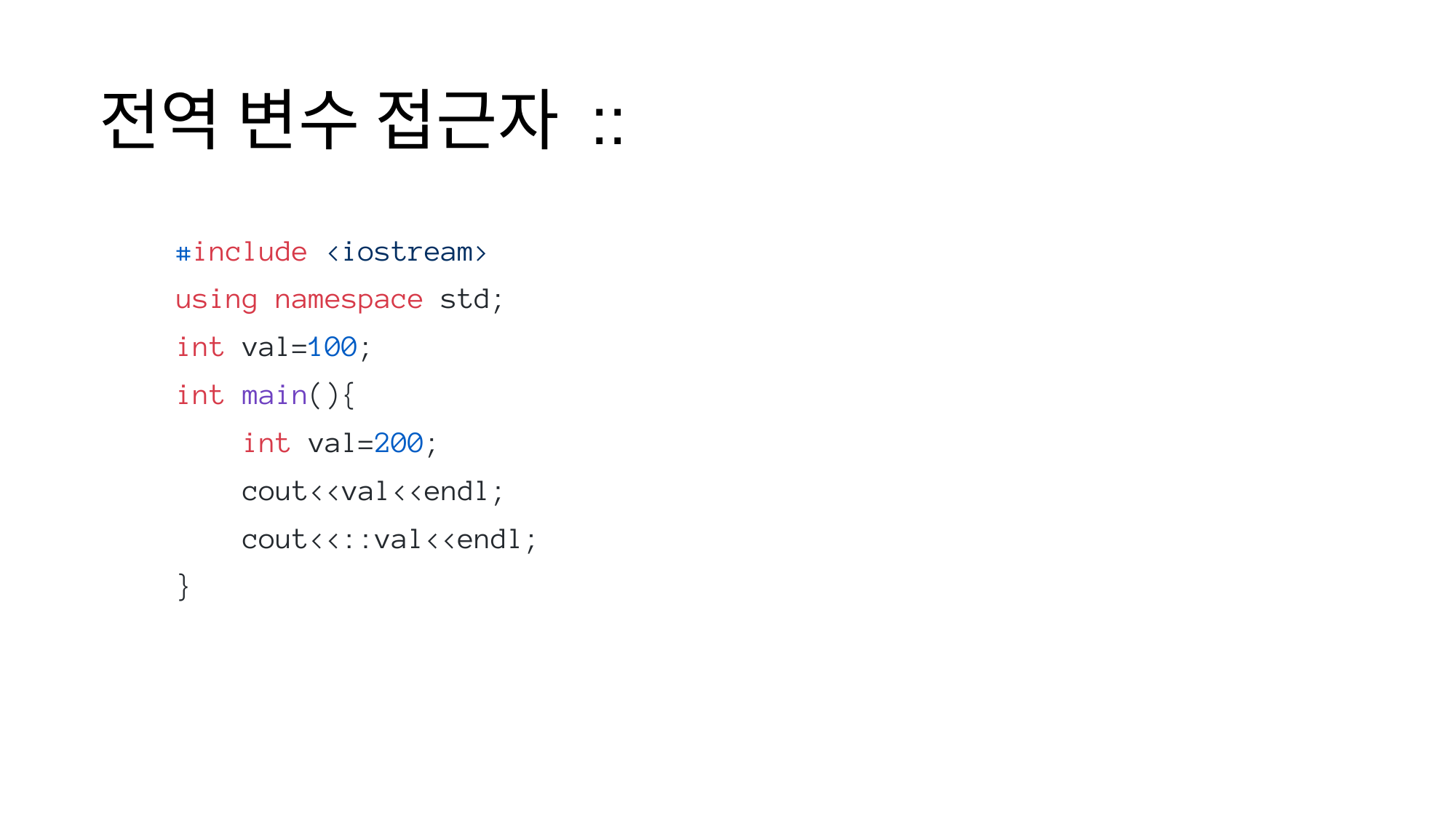

# 전역 변수 접근자 ::
#include <iostream>
using namespace std;
int val=100;
int main(){
    int val=200;
    cout<<val<<endl;
    cout<<::val<<endl;
}